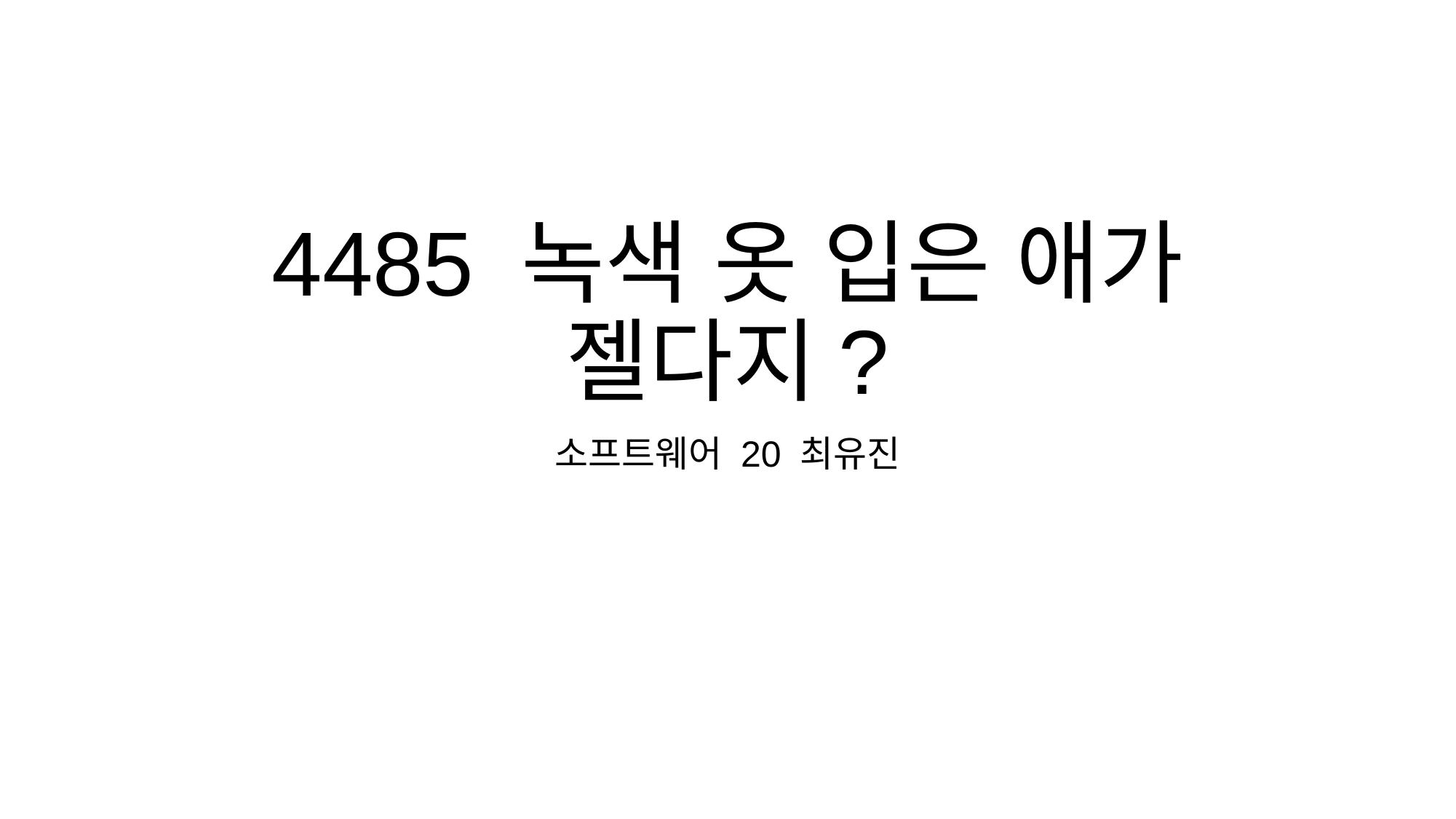

# 4485 녹색 옷 입은 애가 젤다지?
소프트웨어 20 최유진